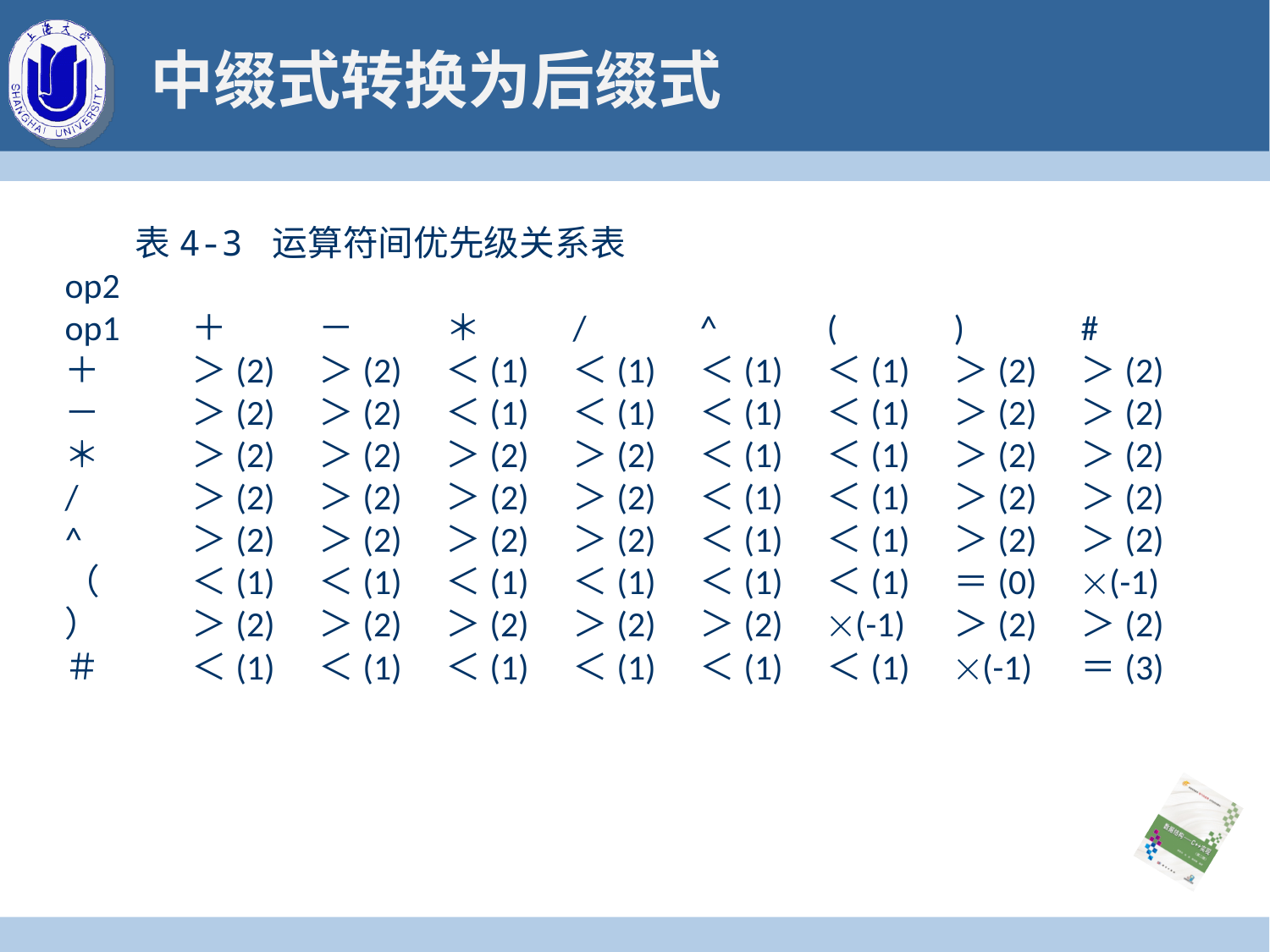

# 中缀式转换为后缀式
　　　表4-3 运算符间优先级关系表
op2
op1	＋	－	＊	/	^	(	)	#
＋	＞(2)	＞(2)	＜(1)	＜(1)	＜(1)	＜(1)	＞(2)	＞(2)
－	＞(2)	＞(2)	＜(1)	＜(1)	＜(1)	＜(1)	＞(2)	＞(2)
＊	＞(2)	＞(2)	＞(2)	＞(2)	＜(1)	＜(1)	＞(2)	＞(2)
/	＞(2)	＞(2)	＞(2)	＞(2)	＜(1)	＜(1)	＞(2)	＞(2)
^	＞(2)	＞(2)	＞(2)	＞(2)	＜(1)	＜(1)	＞(2)	＞(2)
（	＜(1)	＜(1)	＜(1)	＜(1)	＜(1)	＜(1)	＝(0)	×(-1)
）	＞(2)	＞(2)	＞(2)	＞(2)	＞(2)	×(-1)	＞(2)	＞(2)
＃	＜(1)	＜(1)	＜(1)	＜(1)	＜(1)	＜(1)	×(-1)	＝(3)